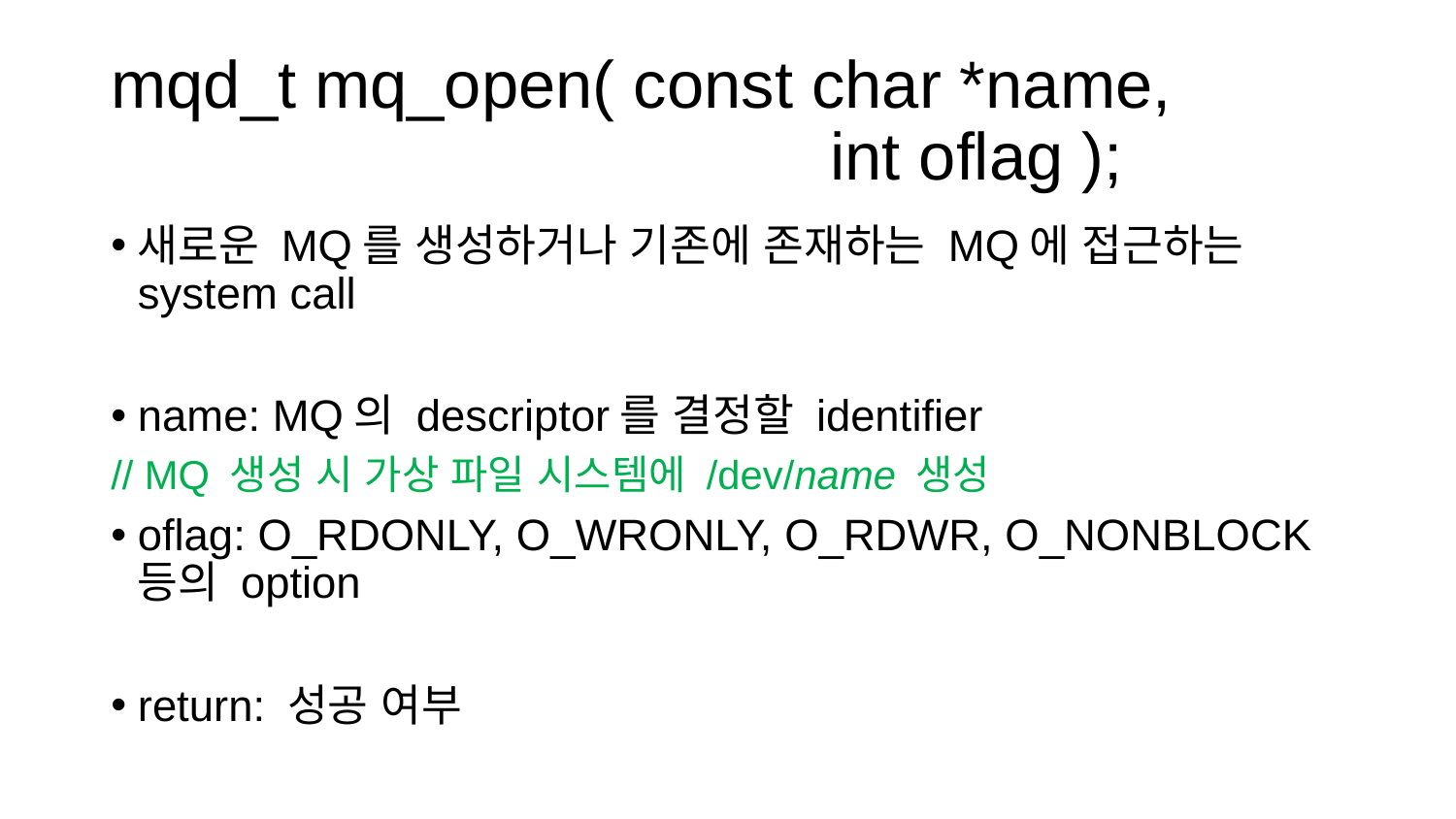

# mqd_t mq_open( const char *name, int oflag );
새로운 MQ를 생성하거나 기존에 존재하는 MQ에 접근하는 system call

name: MQ의 descriptor를 결정할 identifier
// MQ 생성 시 가상 파일 시스템에 /dev/name 생성
oflag: O_RDONLY, O_WRONLY, O_RDWR, O_NONBLOCK 등의 option

return: 성공 여부